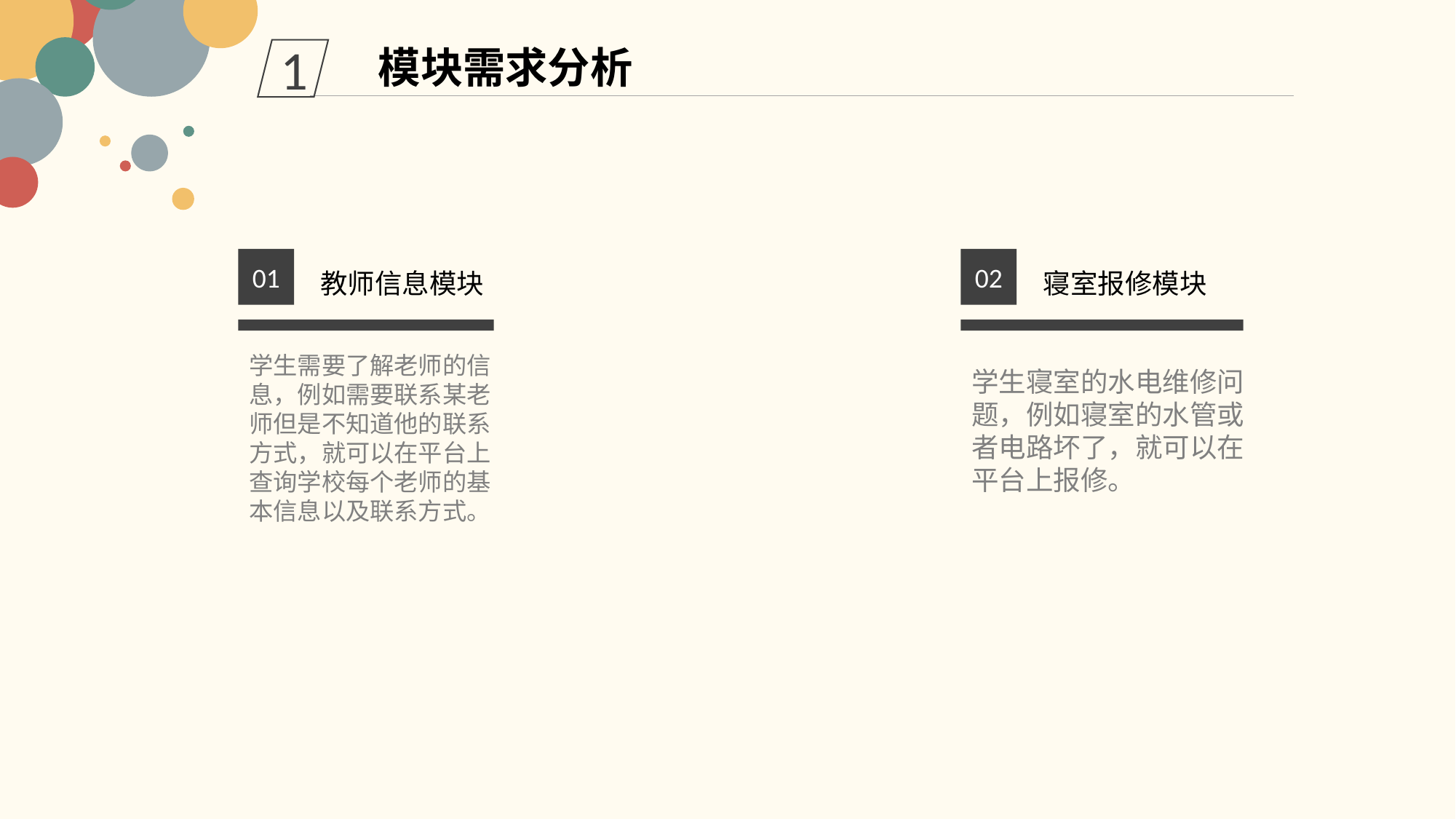

模块需求分析

1
01
02
教师信息模块
寝室报修模块

学生需要了解老师的信息，例如需要联系某老师但是不知道他的联系方式，就可以在平台上查询学校每个老师的基本信息以及联系方式。
学生寝室的水电维修问题，例如寝室的水管或者电路坏了，就可以在平台上报修。